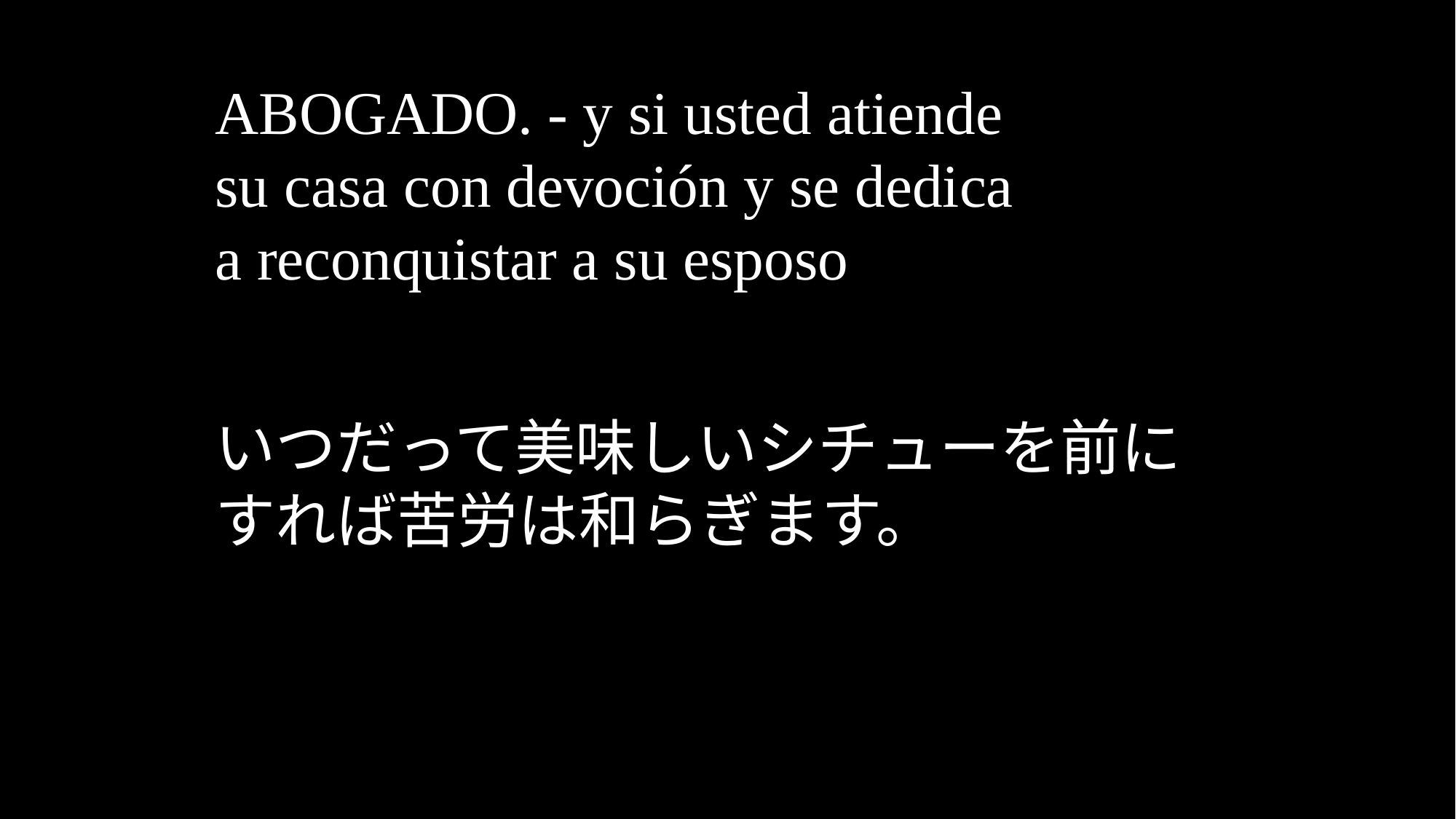

ABOGADO. - y si usted atiende su casa con devoción y se dedica a reconquistar a su esposo

いつだって美味しいシチューを前にすれば苦労は和らぎます。